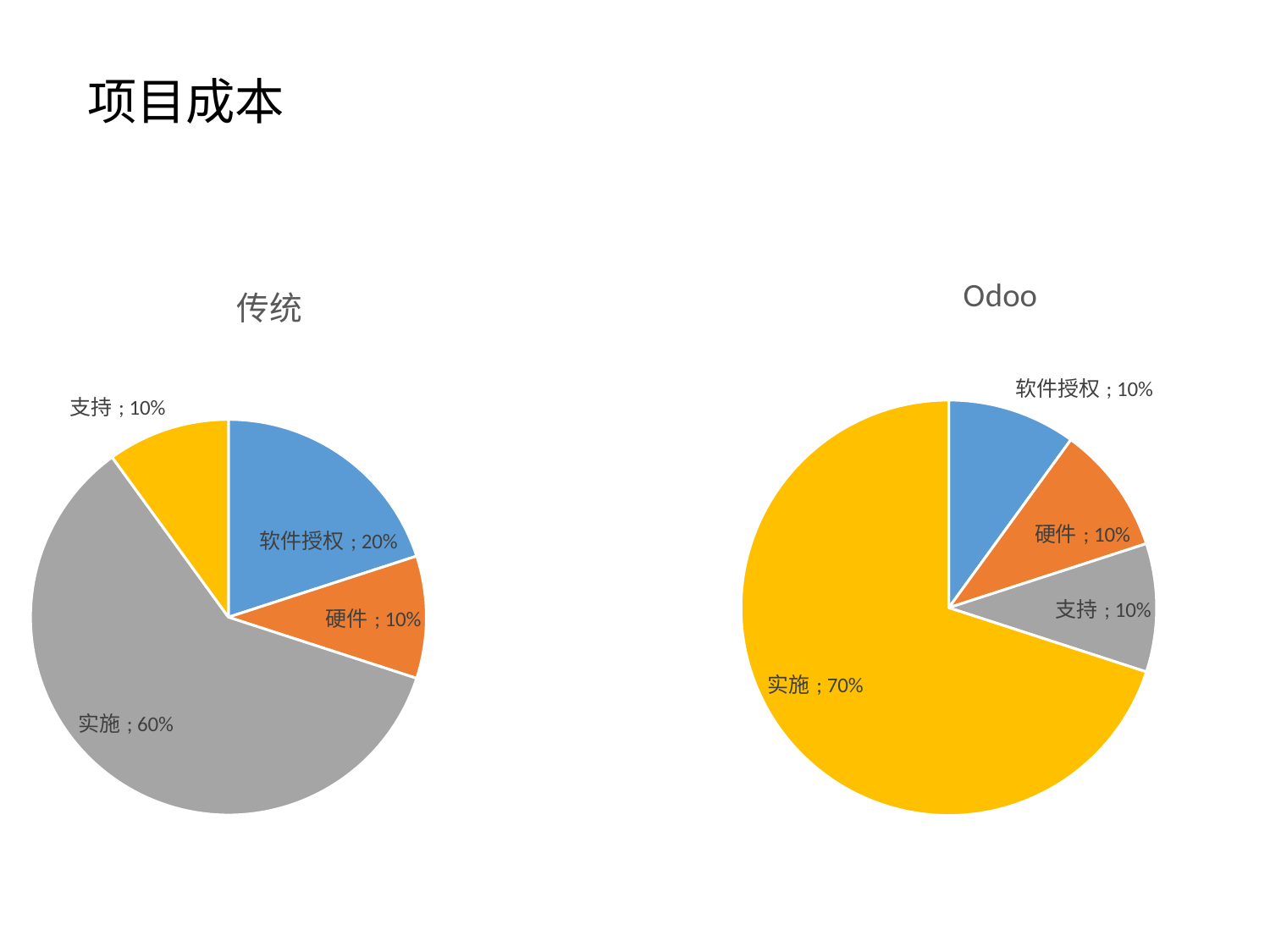

# 项目成本

### Chart: 传统

| Category | 销售额 |
|---|---|
| 软件授权 | 0.2 |
| 硬件 | 0.1 |
| 实施 | 0.6 |
| 支持 | 0.1 |

### Chart: Odoo

| Category | 销售额 |
|---|---|
| 软件授权 | 0.1 |
| 硬件 | 0.1 |
| 支持 | 0.1 |
| 实施 | 0.7 |